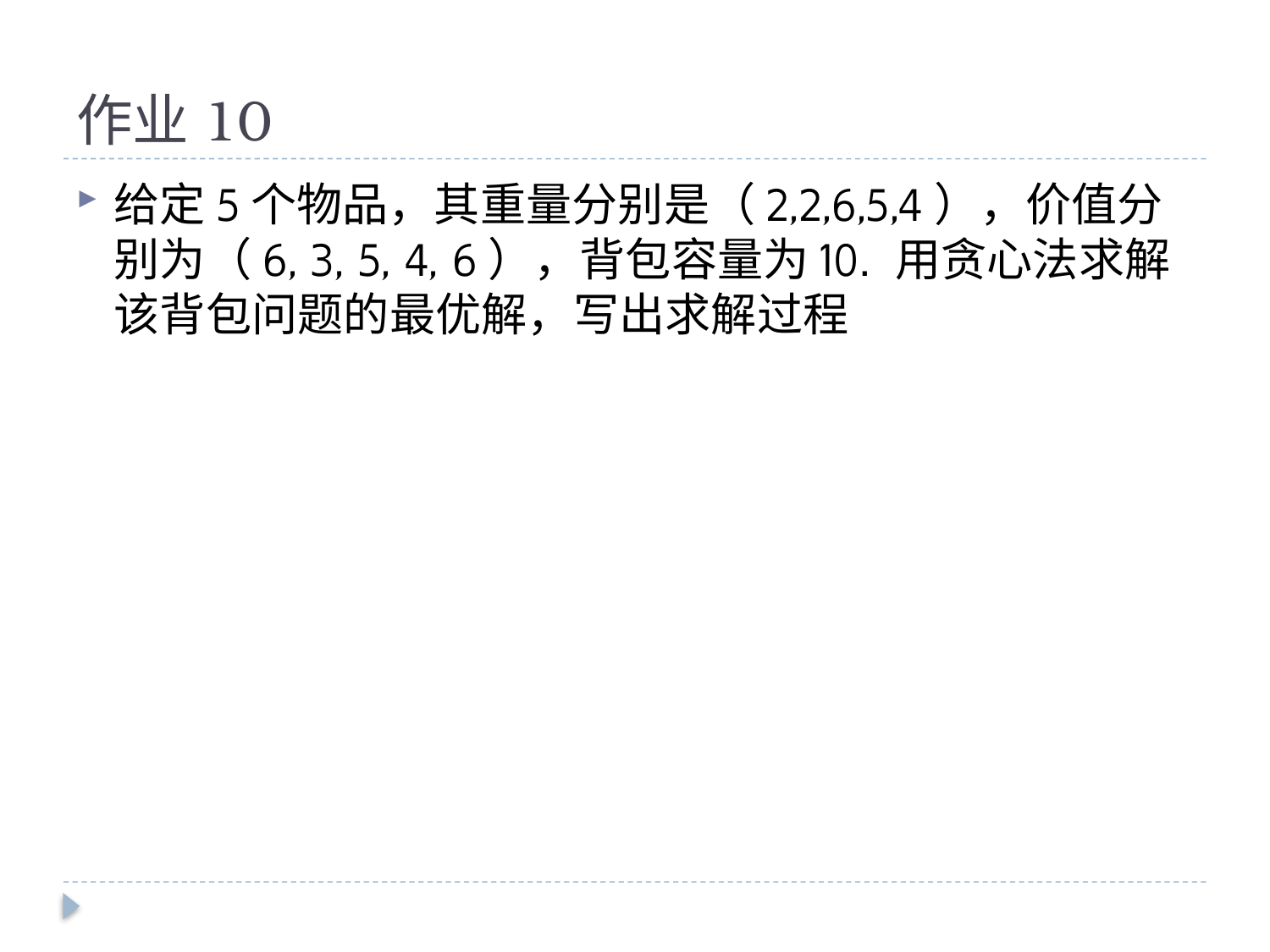

# 作业10
给定5个物品，其重量分别是（2,2,6,5,4），价值分别为（6, 3, 5, 4, 6），背包容量为10. 用贪心法求解该背包问题的最优解，写出求解过程